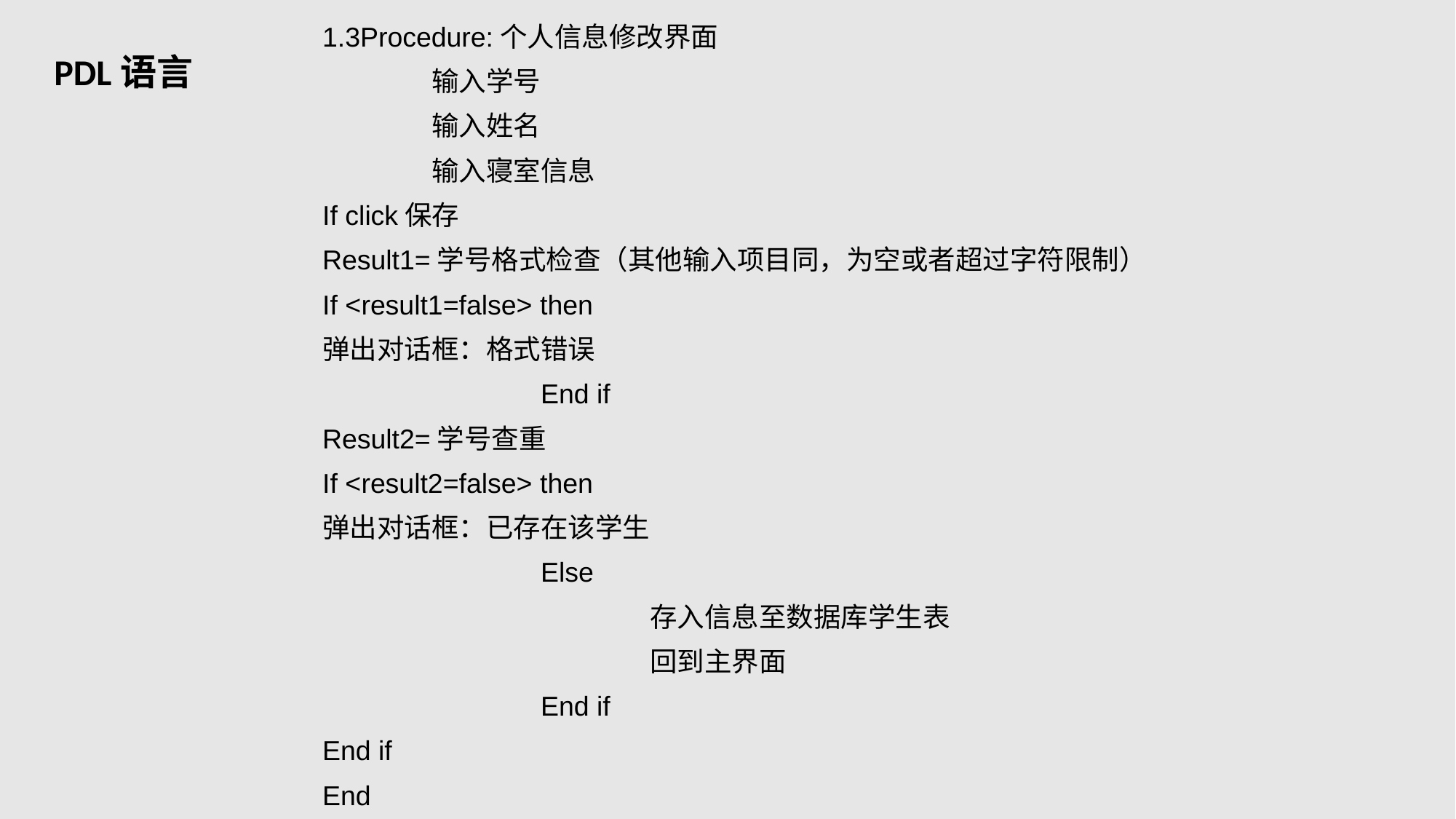

1.3Procedure:个人信息修改界面
	输入学号
	输入姓名
	输入寝室信息
If click保存
Result1=学号格式检查（其他输入项目同，为空或者超过字符限制）
If <result1=false> then
弹出对话框：格式错误
		End if
Result2=学号查重
If <result2=false> then
弹出对话框：已存在该学生
		Else
			存入信息至数据库学生表
			回到主界面
		End if
End if
End

PDL语言